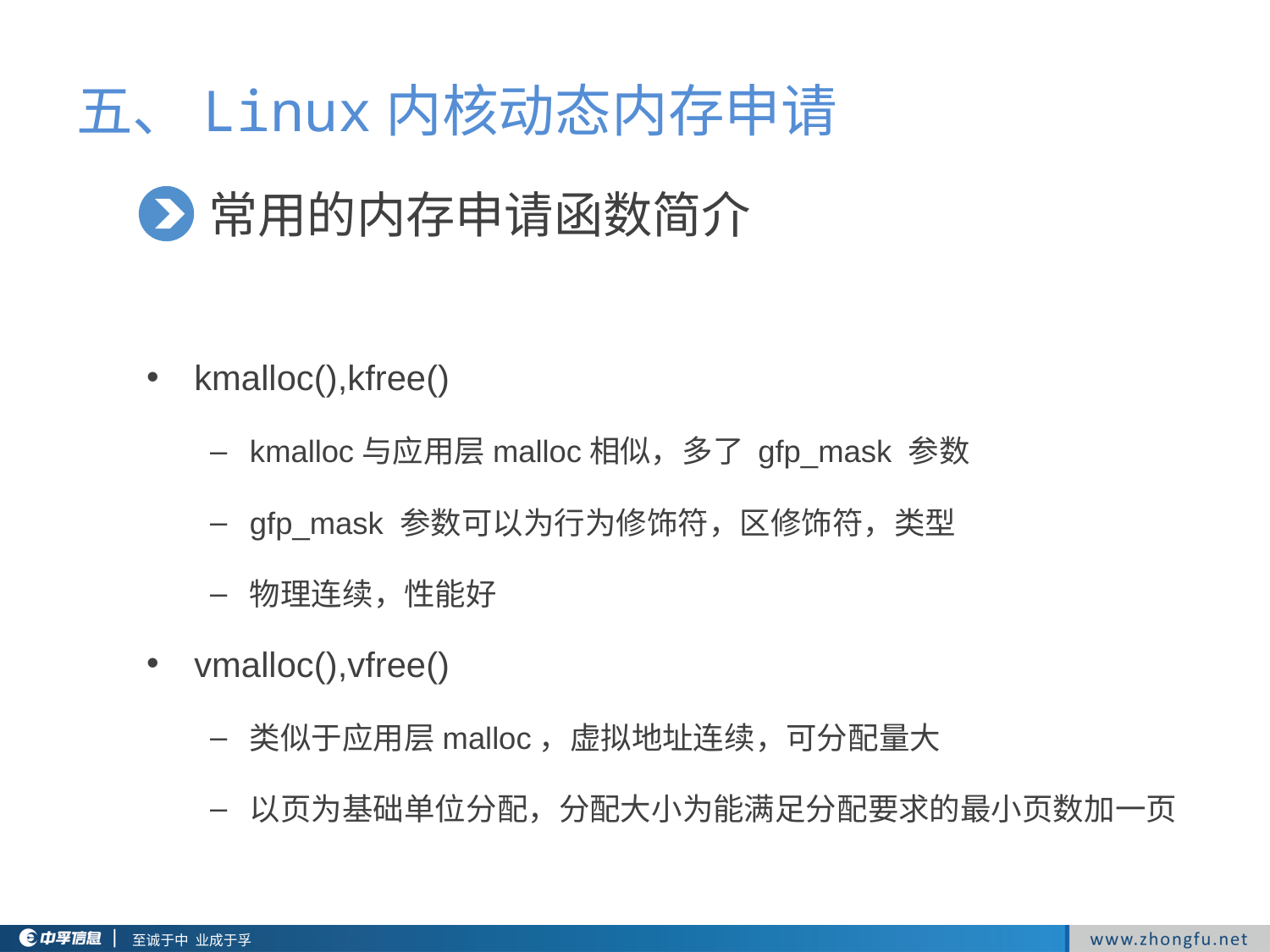

五、Linux内核动态内存申请
常用的内存申请函数简介

kmalloc(),kfree()
kmalloc与应用层malloc相似，多了 gfp_mask 参数
gfp_mask 参数可以为行为修饰符，区修饰符，类型
物理连续，性能好
vmalloc(),vfree()
类似于应用层malloc，虚拟地址连续，可分配量大
以页为基础单位分配，分配大小为能满足分配要求的最小页数加一页